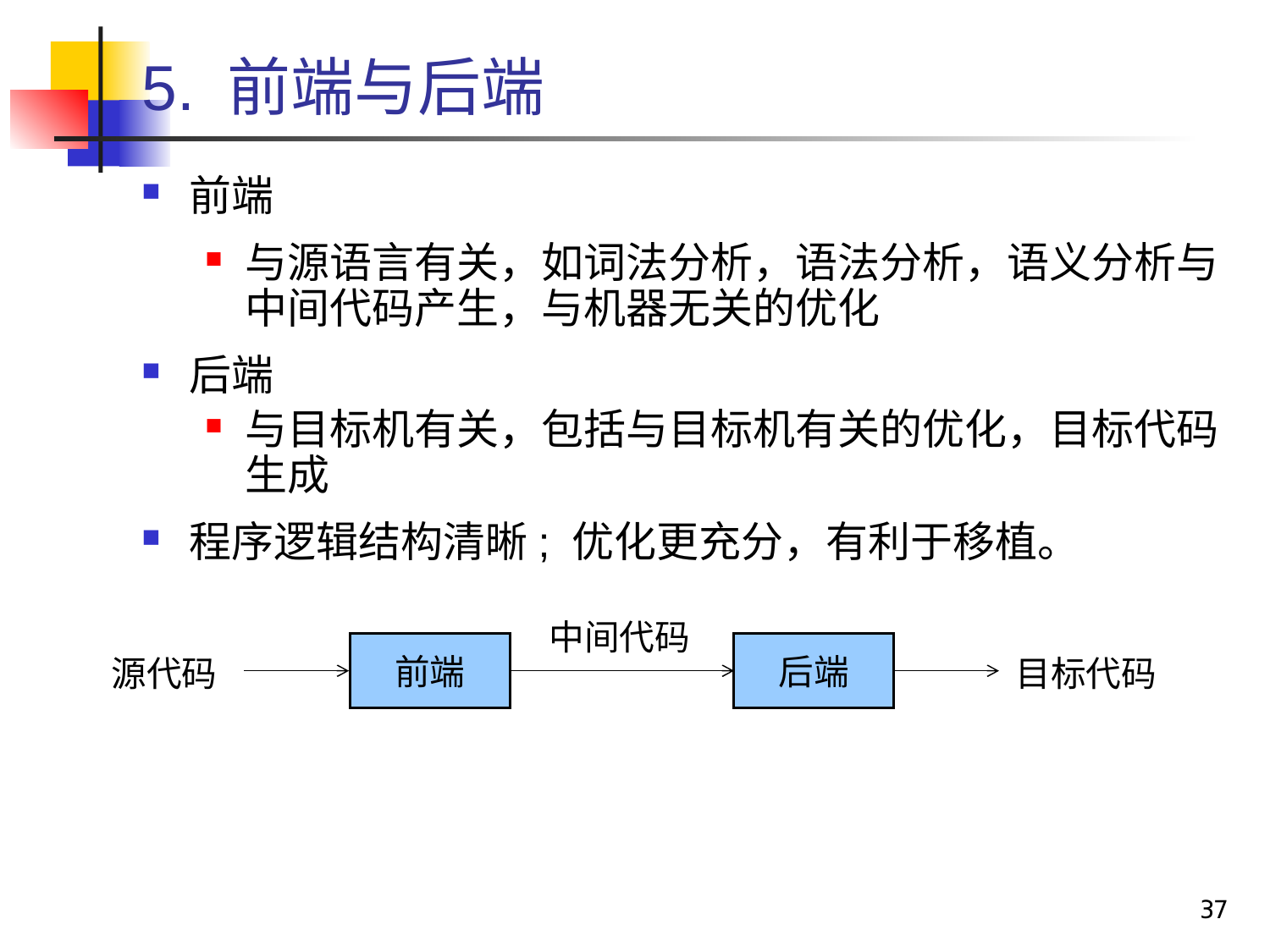

# 5. 前端与后端
前端
与源语言有关，如词法分析，语法分析，语义分析与中间代码产生，与机器无关的优化
后端
与目标机有关，包括与目标机有关的优化，目标代码生成
程序逻辑结构清晰; 优化更充分，有利于移植。
中间代码
前端
后端
源代码
目标代码
37